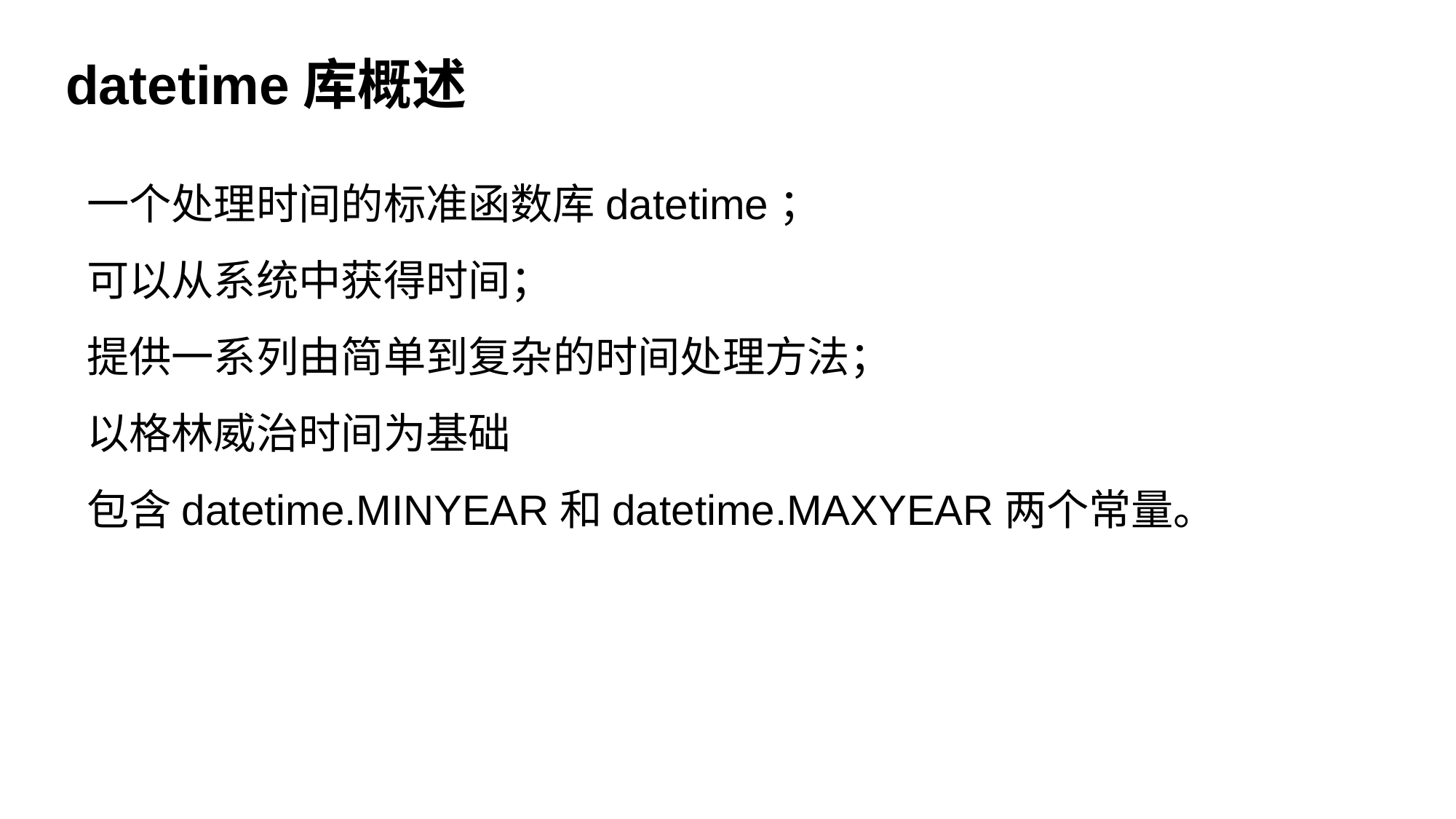

# datetime库概述
一个处理时间的标准函数库datetime；
可以从系统中获得时间；
提供一系列由简单到复杂的时间处理方法；
以格林威治时间为基础
包含datetime.MINYEAR和datetime.MAXYEAR两个常量。